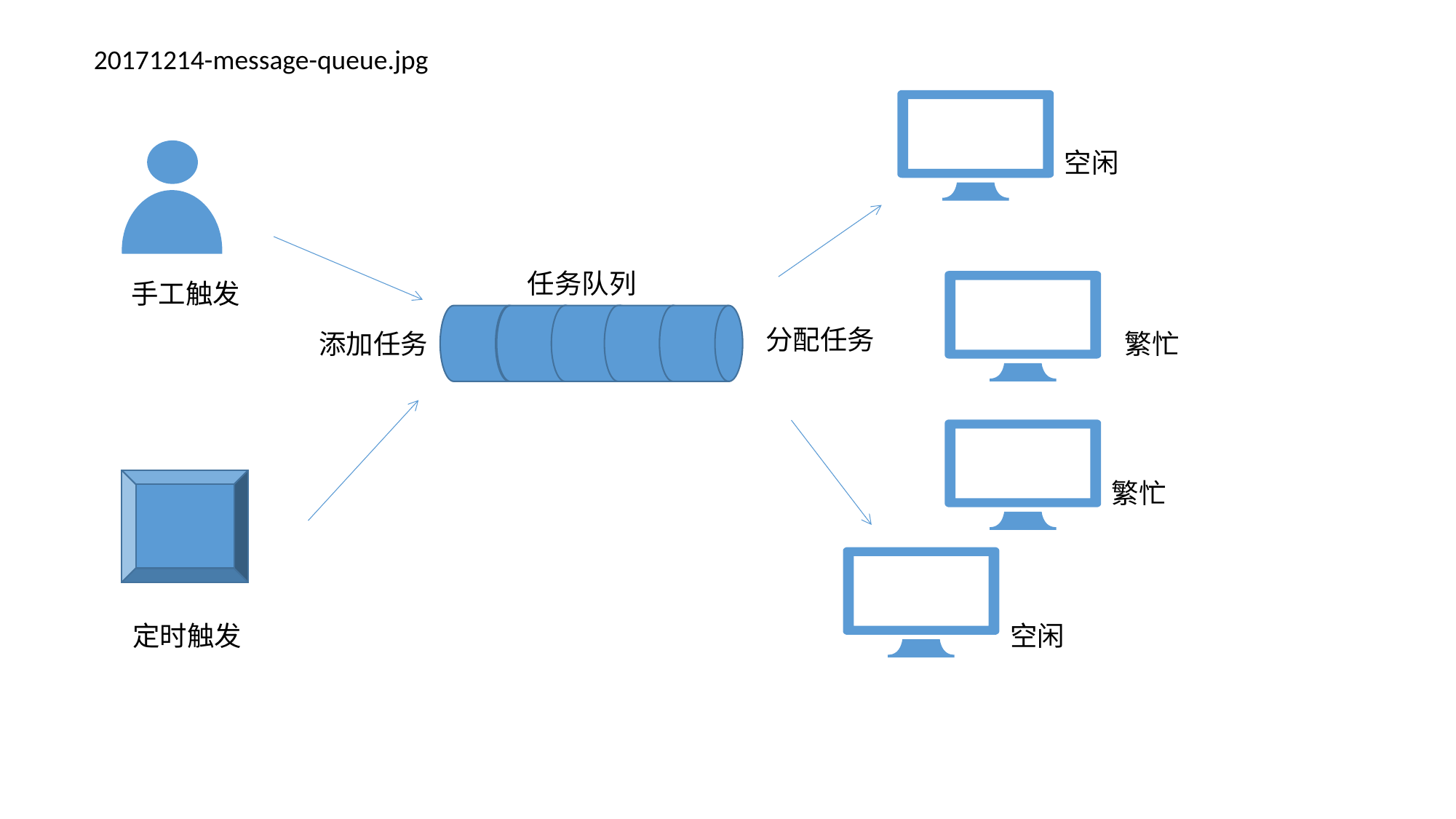

20171214-message-queue.jpg

空闲
任务队列
手工触发

分配任务
添加任务
繁忙

繁忙

定时触发
空闲